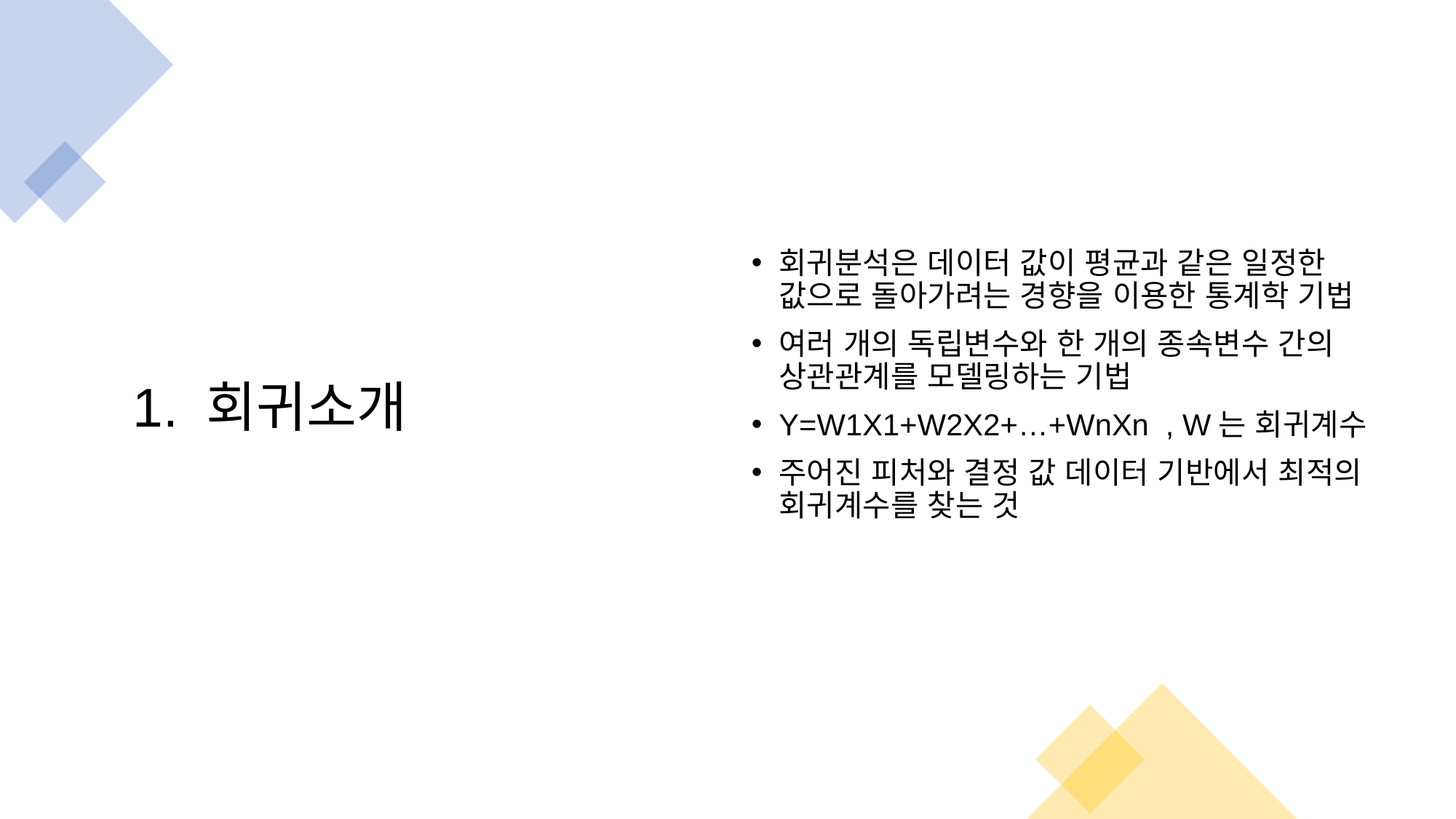

# 1. 회귀소개
회귀분석은 데이터 값이 평균과 같은 일정한 값으로 돌아가려는 경향을 이용한 통계학 기법
여러 개의 독립변수와 한 개의 종속변수 간의 상관관계를 모델링하는 기법
Y=W1X1+W2X2+…+WnXn  , W는 회귀계수
주어진 피처와 결정 값 데이터 기반에서 최적의 회귀계수를 찾는 것